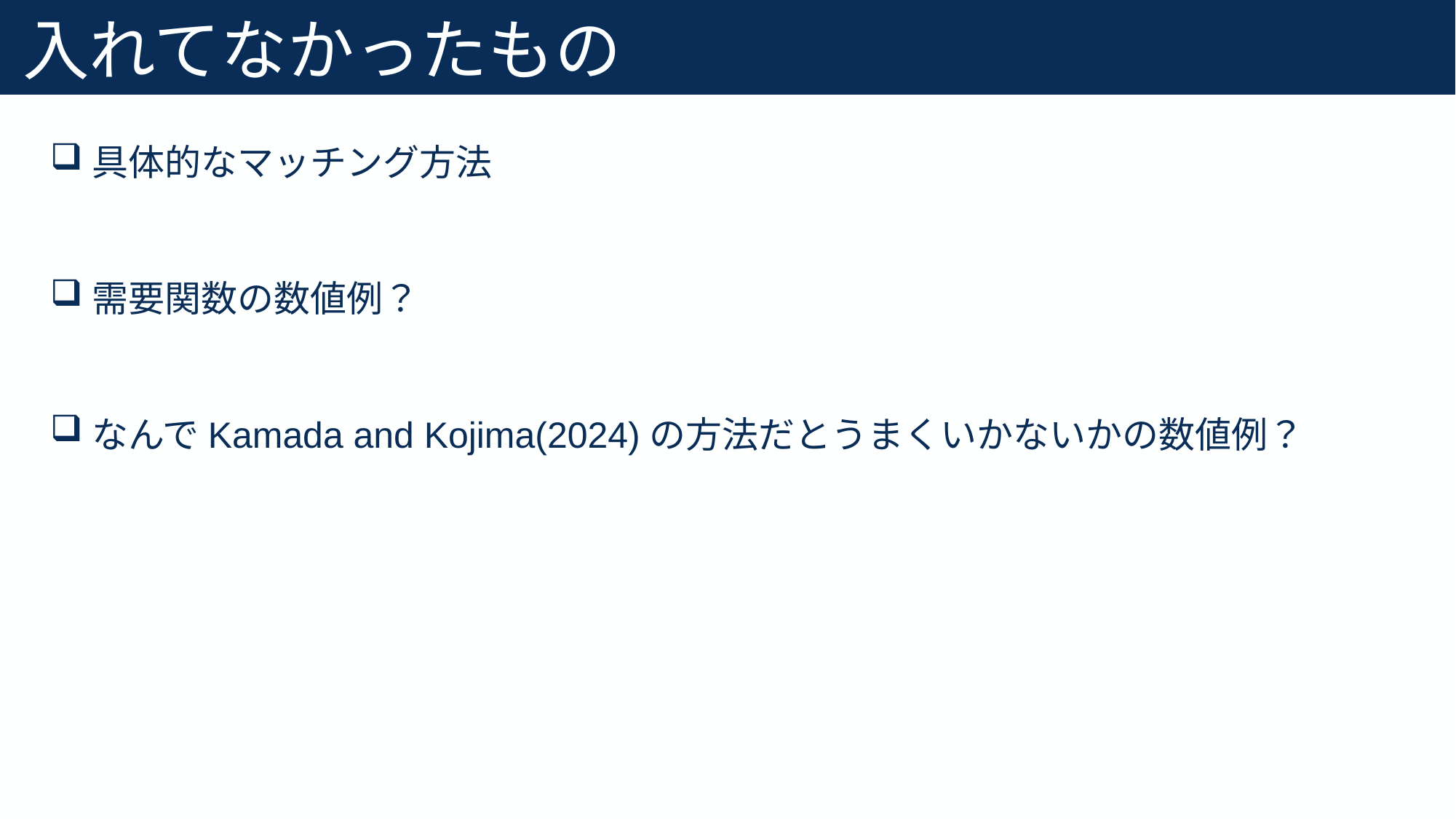

# 入れてなかったもの
61
具体的なマッチング方法

需要関数の数値例？

なんでKamada and Kojima(2024)の方法だとうまくいかないかの数値例？